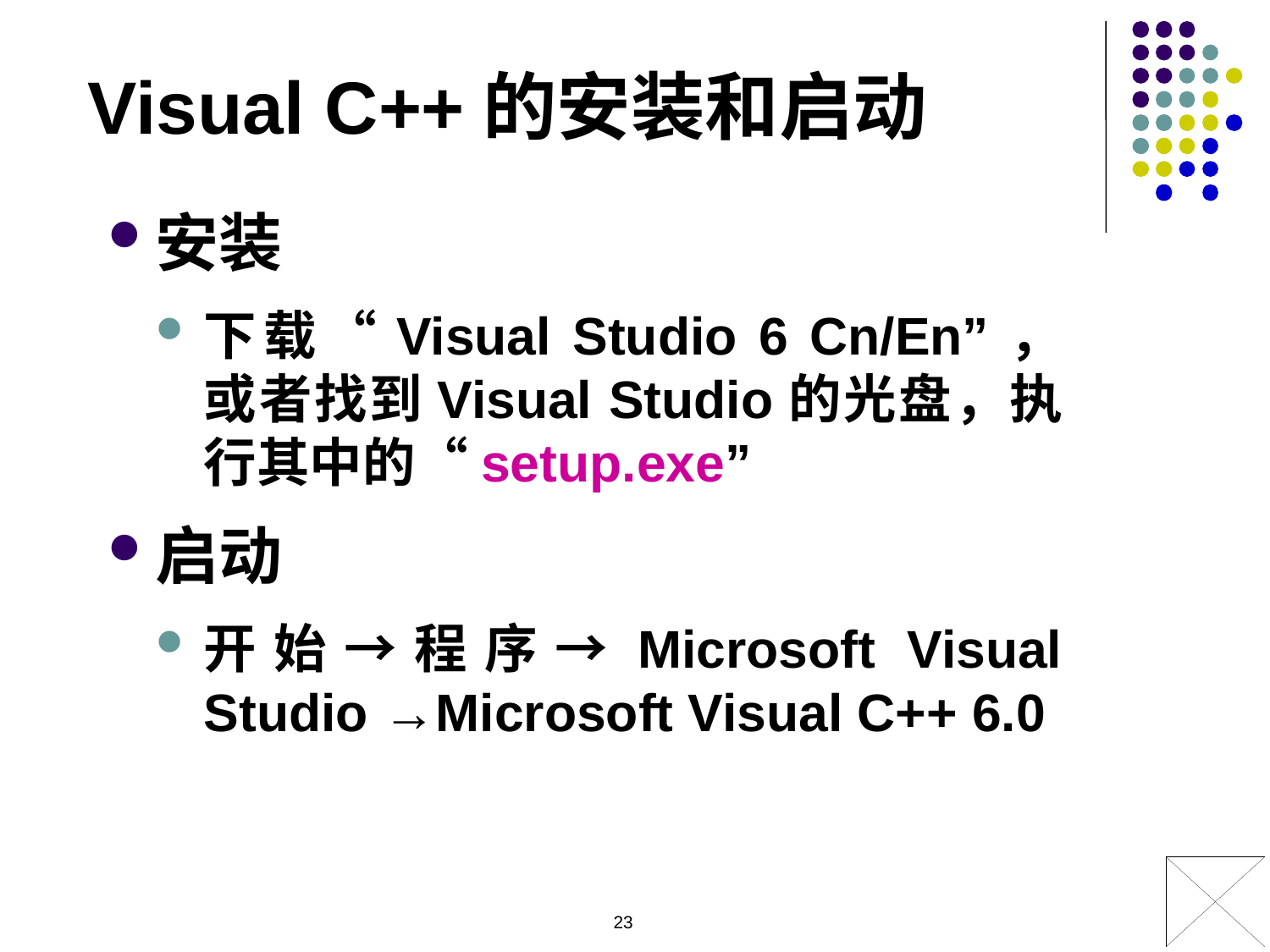

Visual C++的安装和启动
安装
下载“Visual Studio 6 Cn/En”，或者找到Visual Studio的光盘，执行其中的“setup.exe”
启动
开始→程序→Microsoft Visual Studio →Microsoft Visual C++ 6.0
23